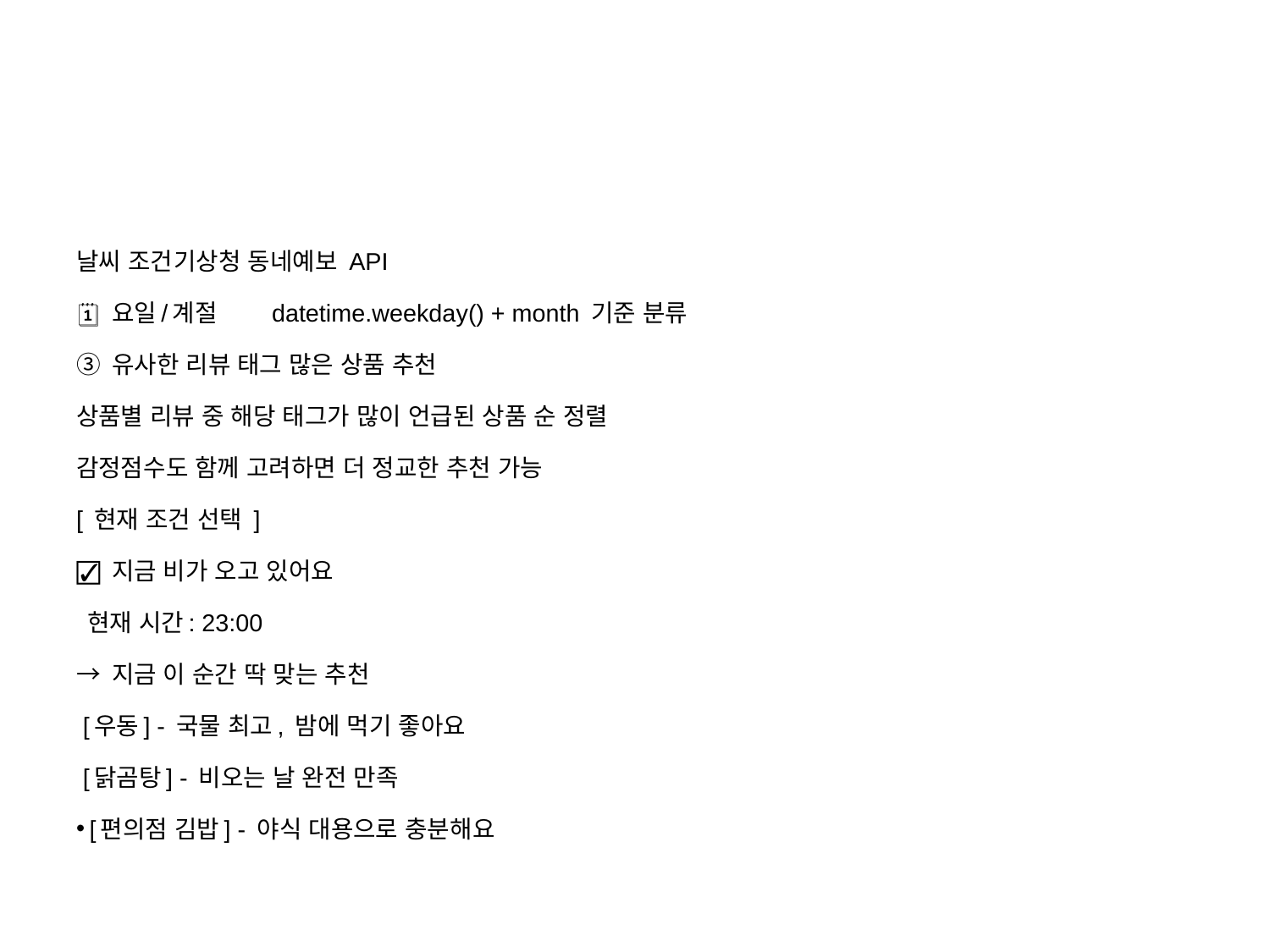

날씨 조건	기상청 동네예보 API
🗓 요일/계절	datetime.weekday() + month 기준 분류
③ 유사한 리뷰 태그 많은 상품 추천
상품별 리뷰 중 해당 태그가 많이 언급된 상품 순 정렬
감정점수도 함께 고려하면 더 정교한 추천 가능
[ 현재 조건 선택 ]
☑️ 지금 비가 오고 있어요
 현재 시간: 23:00
→ 지금 이 순간 딱 맞는 추천
 [우동] - 국물 최고, 밤에 먹기 좋아요
 [닭곰탕] - 비오는 날 완전 만족
 [편의점 김밥] - 야식 대용으로 충분해요